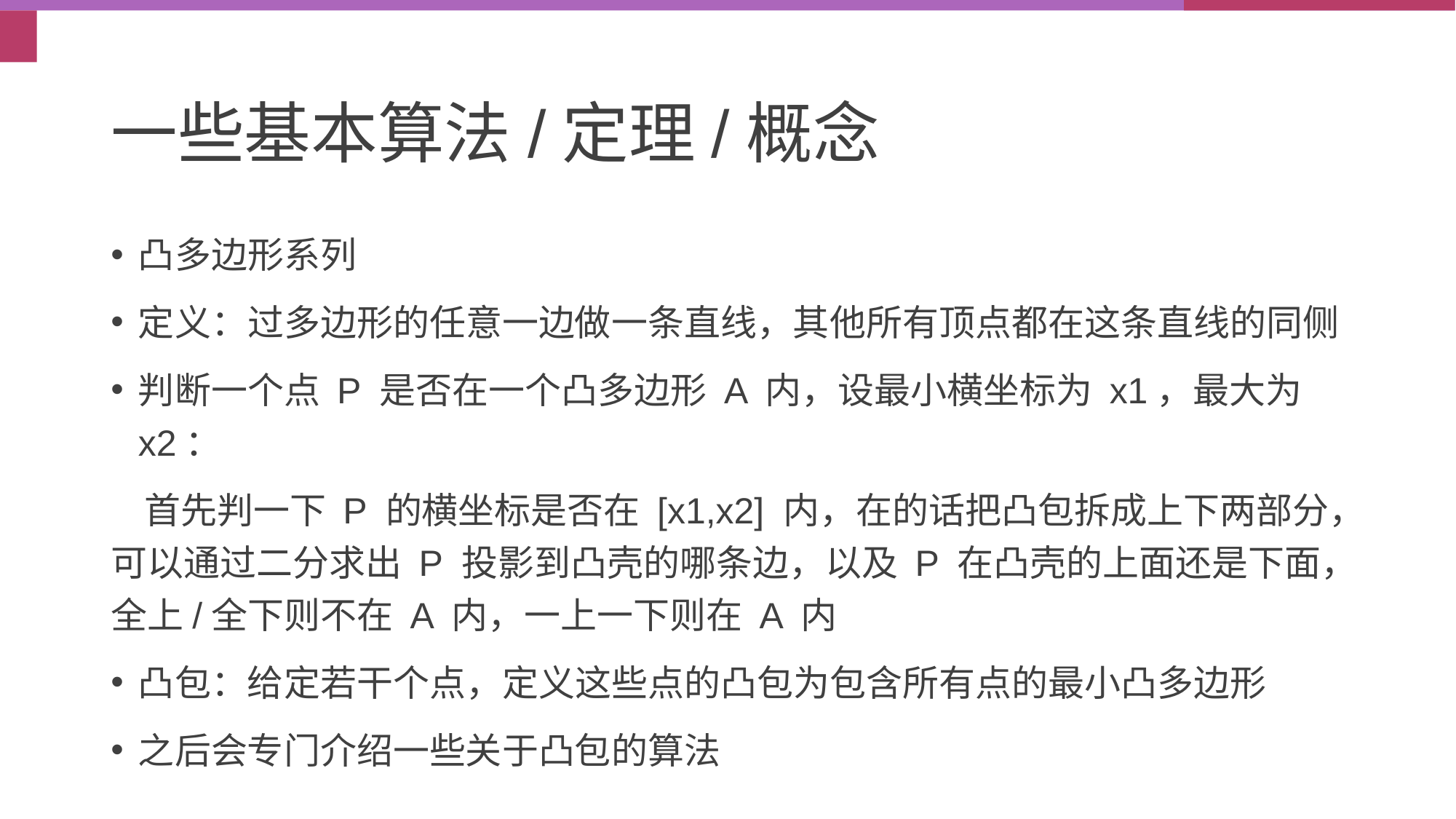

# 一些基本算法/定理/概念
凸多边形系列
定义：过多边形的任意一边做一条直线，其他所有顶点都在这条直线的同侧
判断一个点 P 是否在一个凸多边形 A 内，设最小横坐标为 x1，最大为 x2：
   首先判一下 P 的横坐标是否在 [x1,x2] 内，在的话把凸包拆成上下两部分，可以通过二分求出 P 投影到凸壳的哪条边，以及 P 在凸壳的上面还是下面，全上/全下则不在 A 内，一上一下则在 A 内
凸包：给定若干个点，定义这些点的凸包为包含所有点的最小凸多边形
之后会专门介绍一些关于凸包的算法